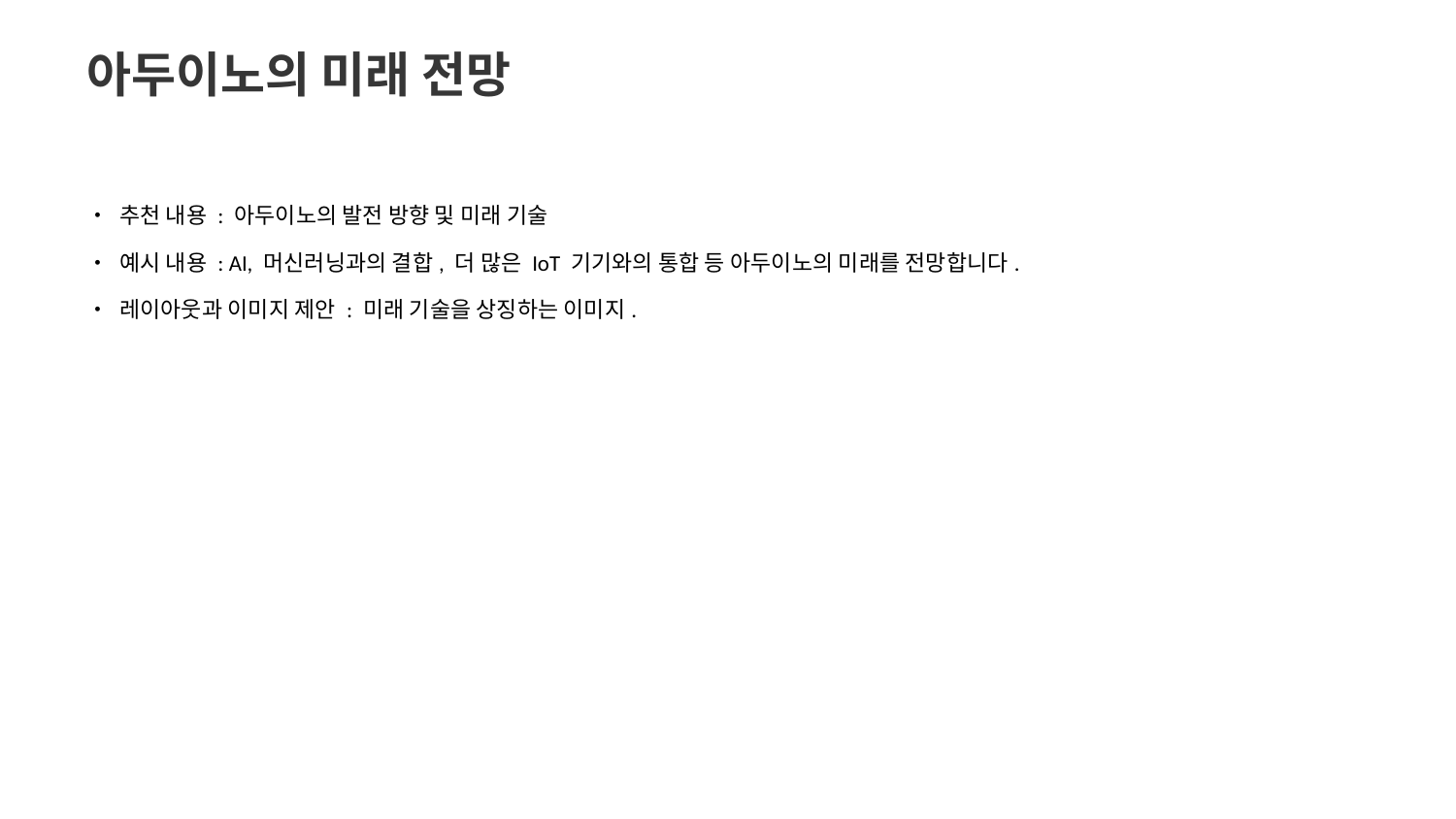

아두이노의 미래 전망
• 추천 내용 : 아두이노의 발전 방향 및 미래 기술
• 예시 내용 : AI, 머신러닝과의 결합, 더 많은 IoT 기기와의 통합 등 아두이노의 미래를 전망합니다.
• 레이아웃과 이미지 제안 : 미래 기술을 상징하는 이미지.